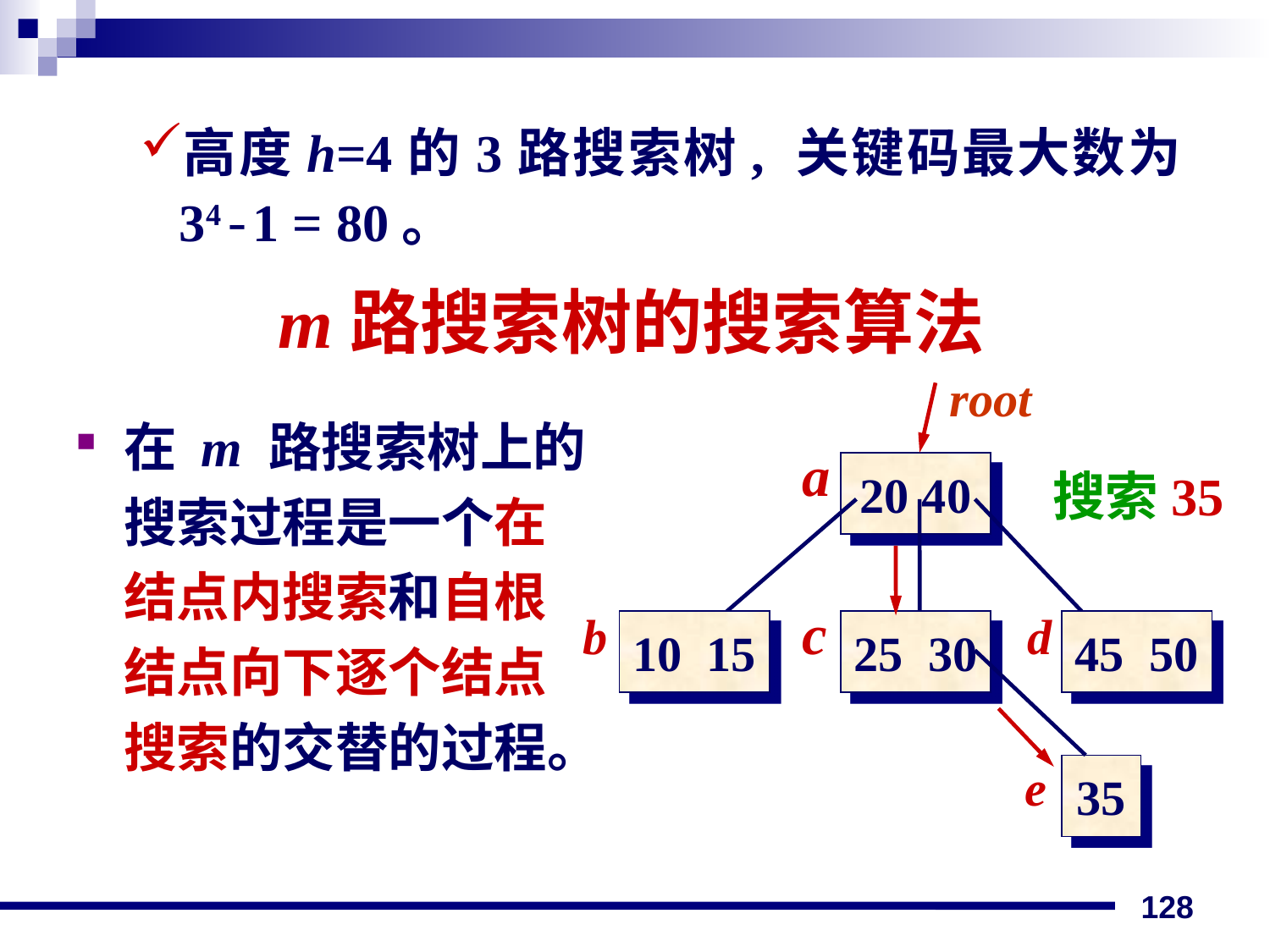

高度h=4的3路搜索树, 关键码最大数为34-1 = 80。

在 m 路搜索树上的
	搜索过程是一个在
	结点内搜索和自根
	结点向下逐个结点
	搜索的交替的过程。

# m路搜索树的搜索算法
root

a
20 40
搜索35

c
b
d
10  15
25  30
45  50

e
35
128